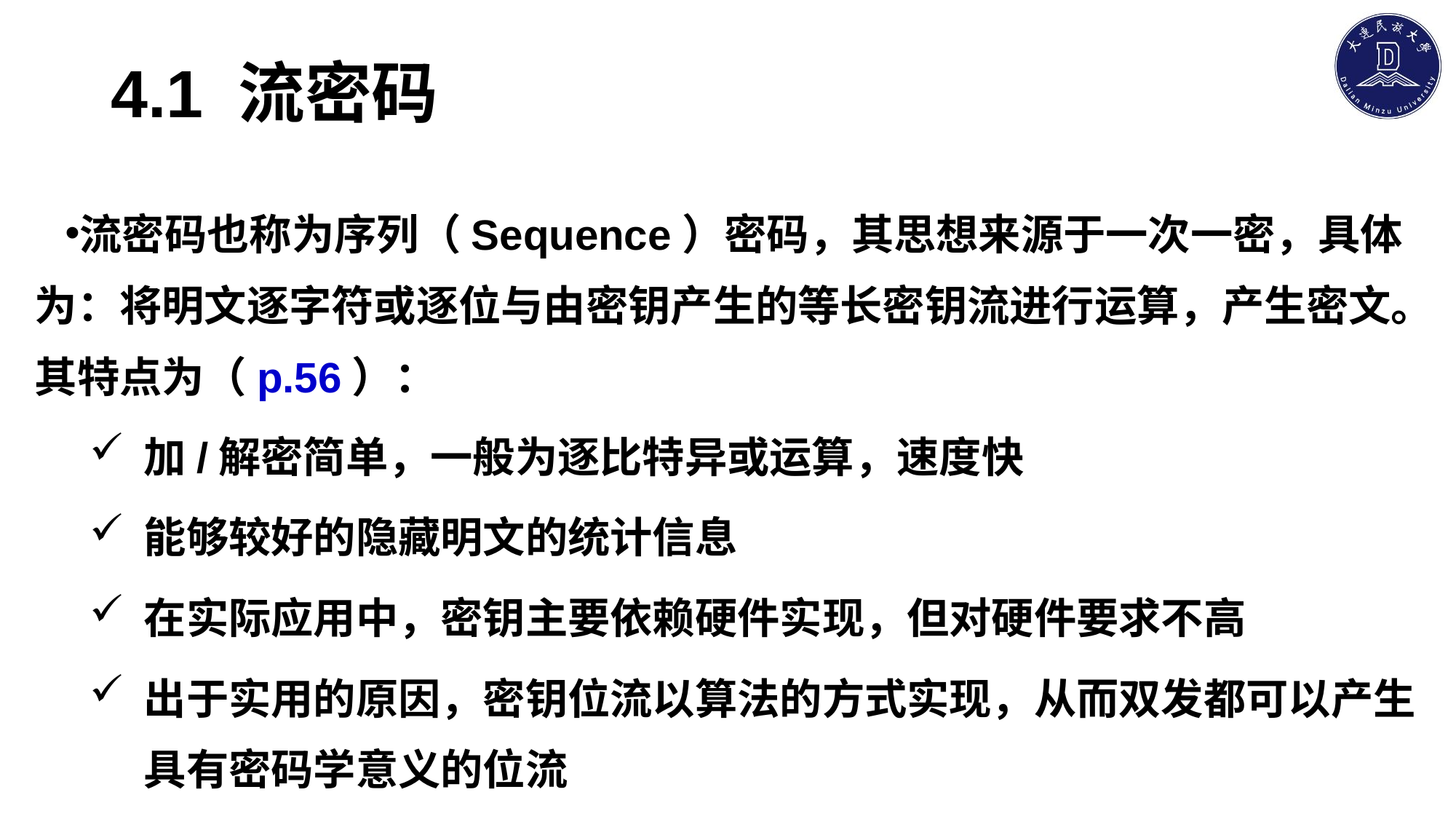

# 4.1 流密码
流密码也称为序列（Sequence）密码，其思想来源于一次一密，具体为：将明文逐字符或逐位与由密钥产生的等长密钥流进行运算，产生密文。其特点为（p.56）：
加/解密简单，一般为逐比特异或运算，速度快
能够较好的隐藏明文的统计信息
在实际应用中，密钥主要依赖硬件实现，但对硬件要求不高
出于实用的原因，密钥位流以算法的方式实现，从而双发都可以产生具有密码学意义的位流